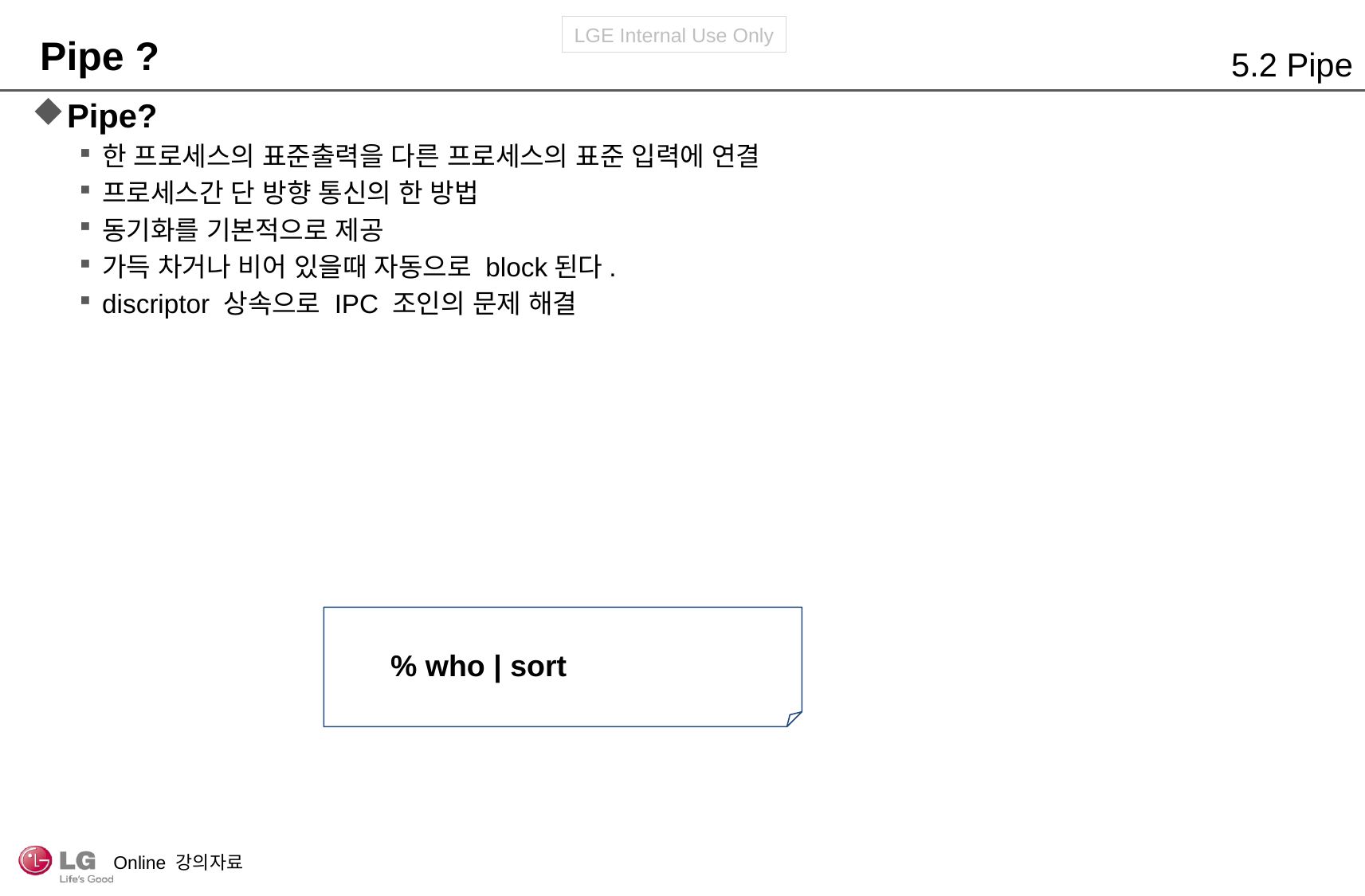

Pipe ?
5.2 Pipe

Pipe?
한 프로세스의 표준출력을 다른 프로세스의 표준 입력에 연결
프로세스간 단 방향 통신의 한 방법
동기화를 기본적으로 제공
가득 차거나 비어 있을때 자동으로 block된다.
discriptor 상속으로 IPC 조인의 문제 해결

% who | sort